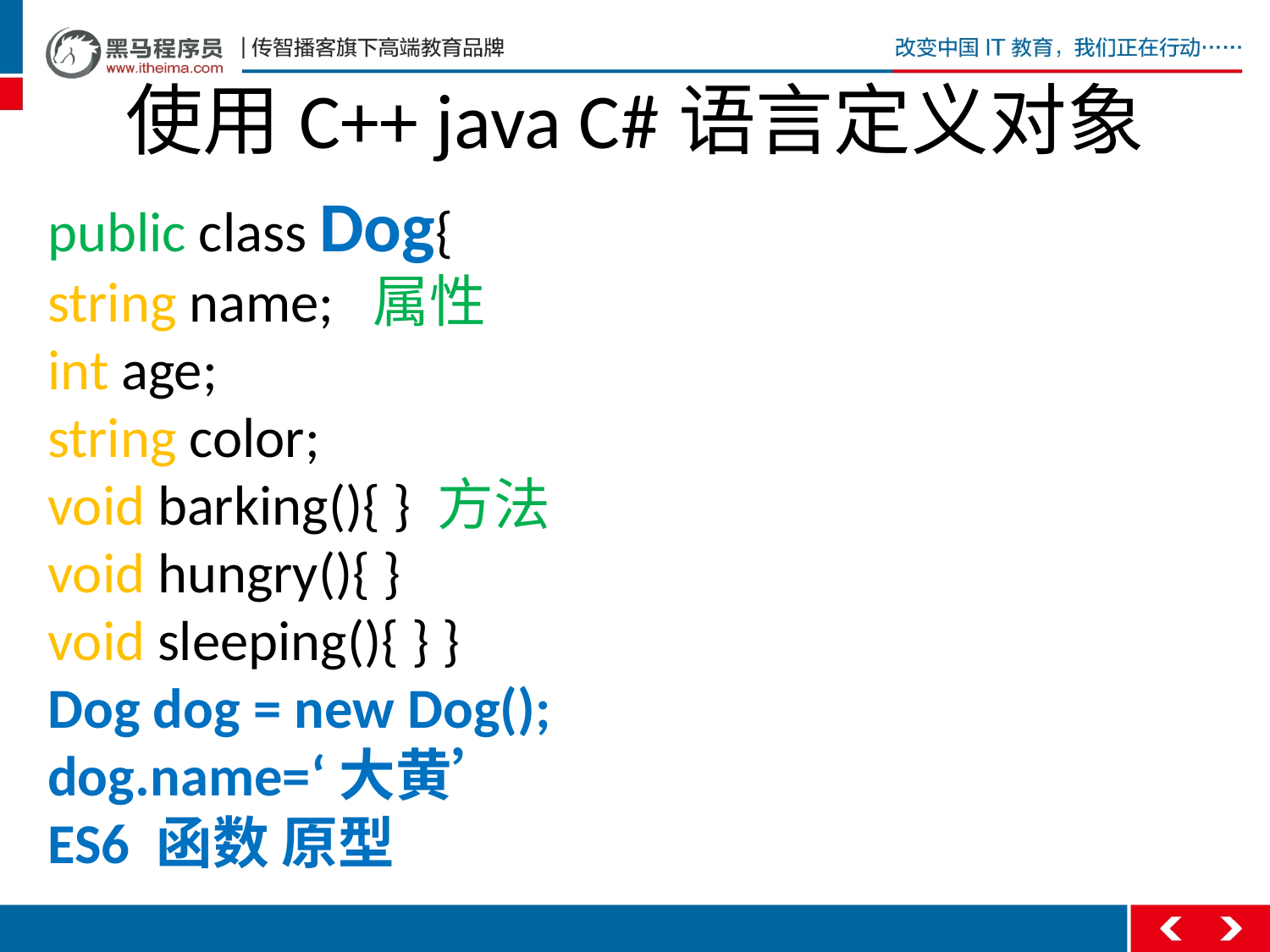

# 使用C++ java C#语言定义对象
public class Dog{
string name;  属性
int age;
string color;
void barking(){ } 方法
void hungry(){ }
void sleeping(){ } }
Dog dog = new Dog();
dog.name=‘大黄’
ES6 函数 原型